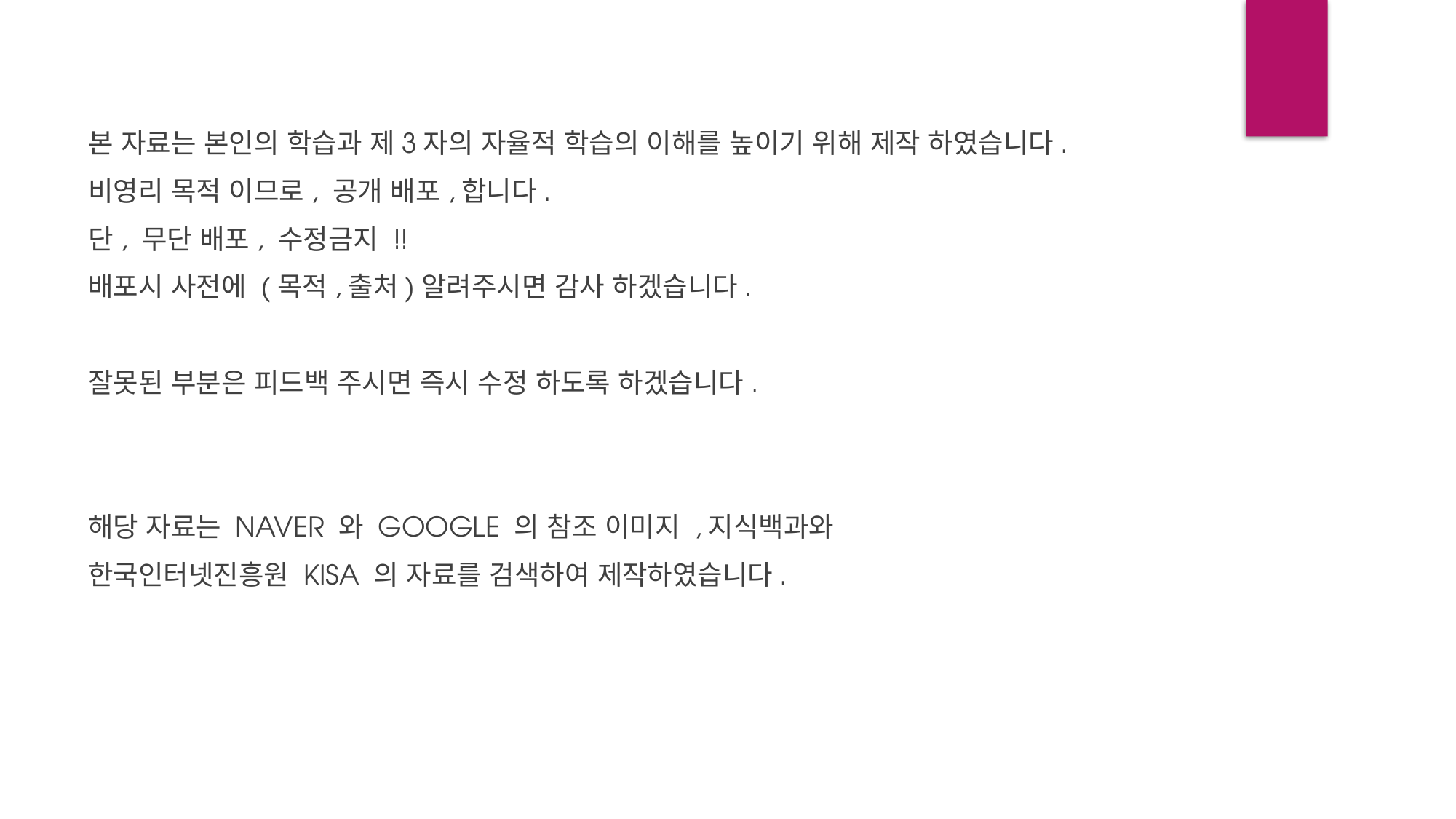

본 자료는 본인의 학습과 제3자의 자율적 학습의 이해를 높이기 위해 제작 하였습니다.
비영리 목적 이므로, 공개 배포,합니다.
단, 무단 배포, 수정금지 !!
배포시 사전에 (목적,출처)알려주시면 감사 하겠습니다.

잘못된 부분은 피드백 주시면 즉시 수정 하도록 하겠습니다.

해당 자료는 NAVER 와 GOOGLE 의 참조 이미지 ,지식백과와
한국인터넷진흥원 KISA 의 자료를 검색하여 제작하였습니다.